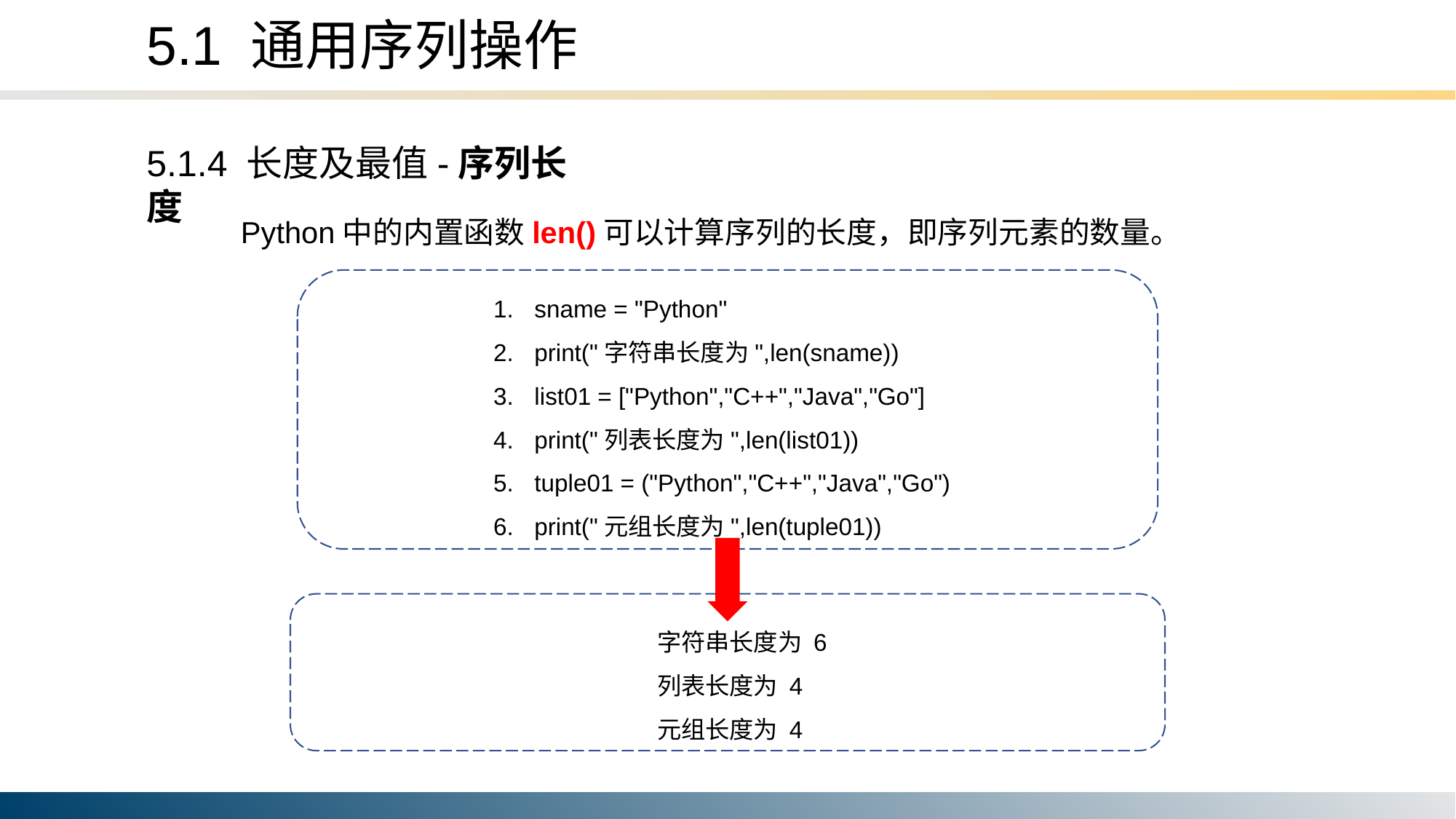

5.1 通用序列操作
5.1.4 长度及最值-序列长度
Python中的内置函数len()可以计算序列的长度，即序列元素的数量。

sname = "Python"
print("字符串长度为",len(sname))
list01 = ["Python","C++","Java","Go"]
print("列表长度为",len(list01))
tuple01 = ("Python","C++","Java","Go")
print("元组长度为",len(tuple01))

字符串长度为 6
列表长度为 4
元组长度为 4